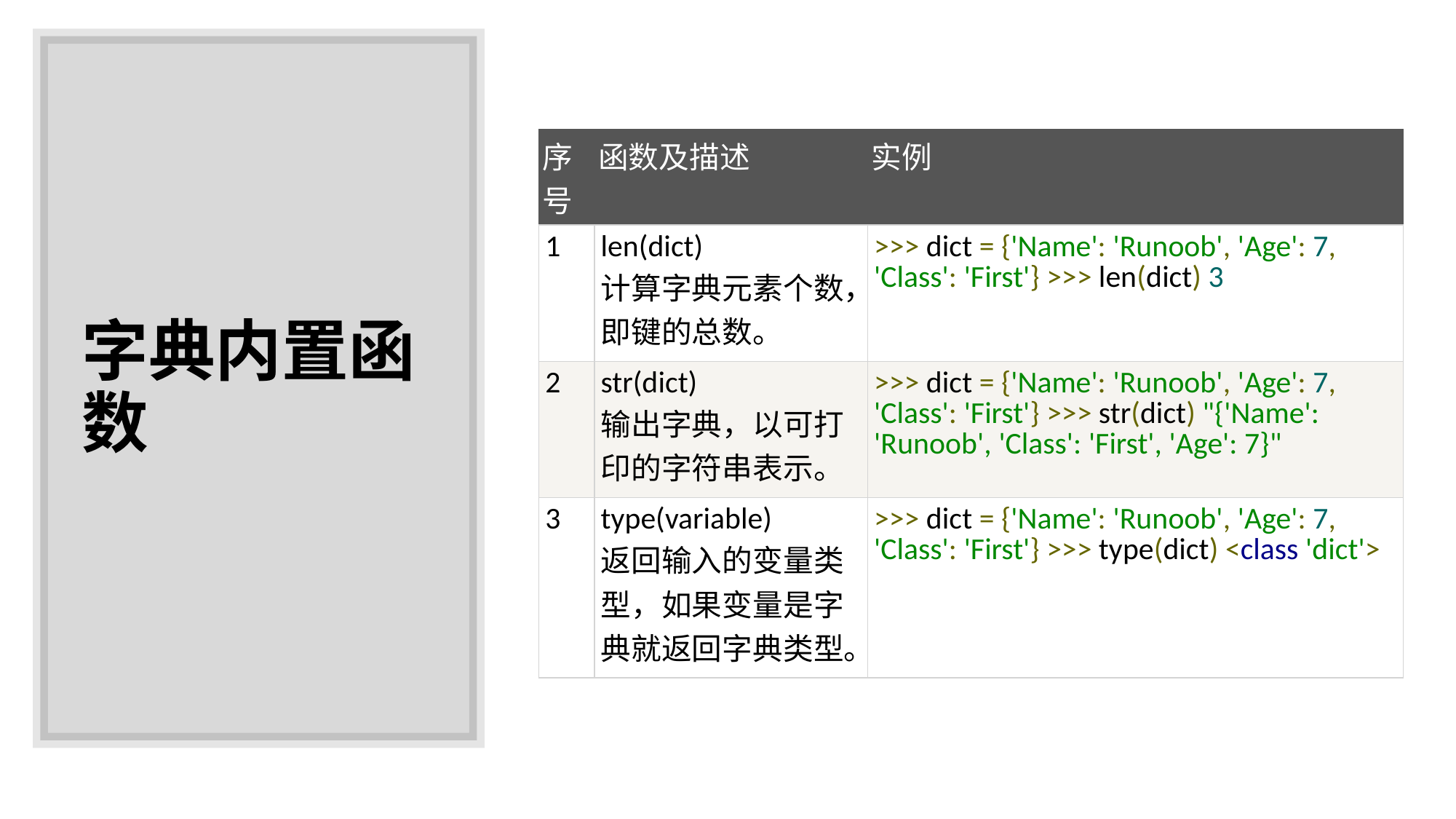

# 字典内置函数
| 序号 | 函数及描述 | 实例 |
| --- | --- | --- |
| 1 | len(dict) 计算字典元素个数，即键的总数。 | >>> dict = {'Name': 'Runoob', 'Age': 7, 'Class': 'First'} >>> len(dict) 3 |
| 2 | str(dict) 输出字典，以可打印的字符串表示。 | >>> dict = {'Name': 'Runoob', 'Age': 7, 'Class': 'First'} >>> str(dict) "{'Name': 'Runoob', 'Class': 'First', 'Age': 7}" |
| 3 | type(variable) 返回输入的变量类型，如果变量是字典就返回字典类型。 | >>> dict = {'Name': 'Runoob', 'Age': 7, 'Class': 'First'} >>> type(dict) <class 'dict'> |